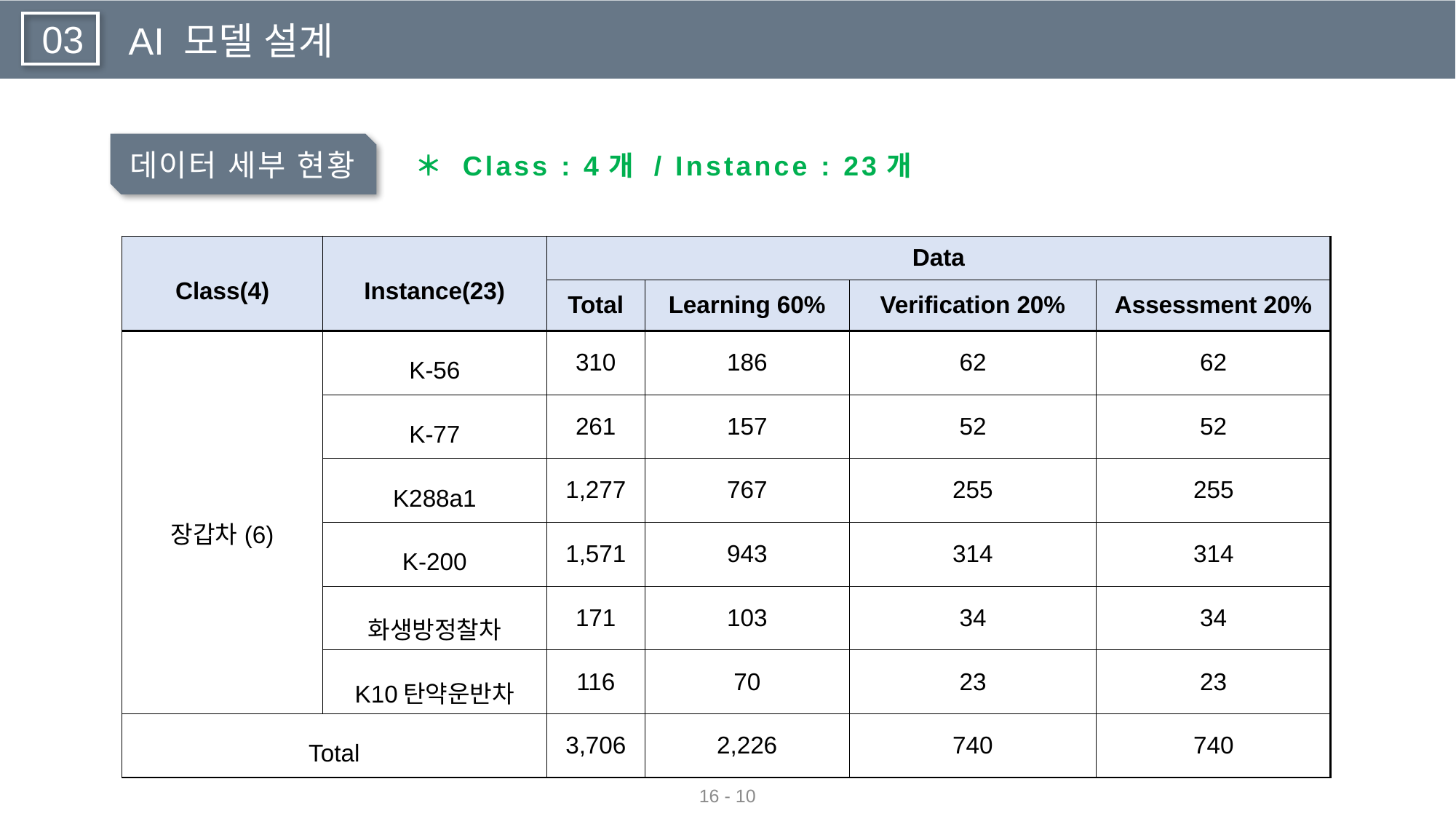

03
AI 모델 설계

데이터 세부 현황
 ＊ Class : 4개 / Instance : 23개
| Class(4) | Instance(23) | Data |  |  |  |
| --- | --- | --- | --- | --- | --- |
|  |  | Total | Learning 60% | Verification 20% | Assessment 20% |
| 장갑차(6) | K-56 | 310 | 186 | 62 | 62 |
|  | K-77 | 261 | 157 | 52 | 52 |
|  | K288a1 | 1,277 | 767 | 255 | 255 |
|  | K-200 | 1,571 | 943 | 314 | 314 |
|  | 화생방정찰차 | 171 | 103 | 34 | 34 |
|  | K10탄약운반차 | 116 | 70 | 23 | 23 |
| Total |  | 3,706 | 2,226 | 740 | 740 |
16 - 10